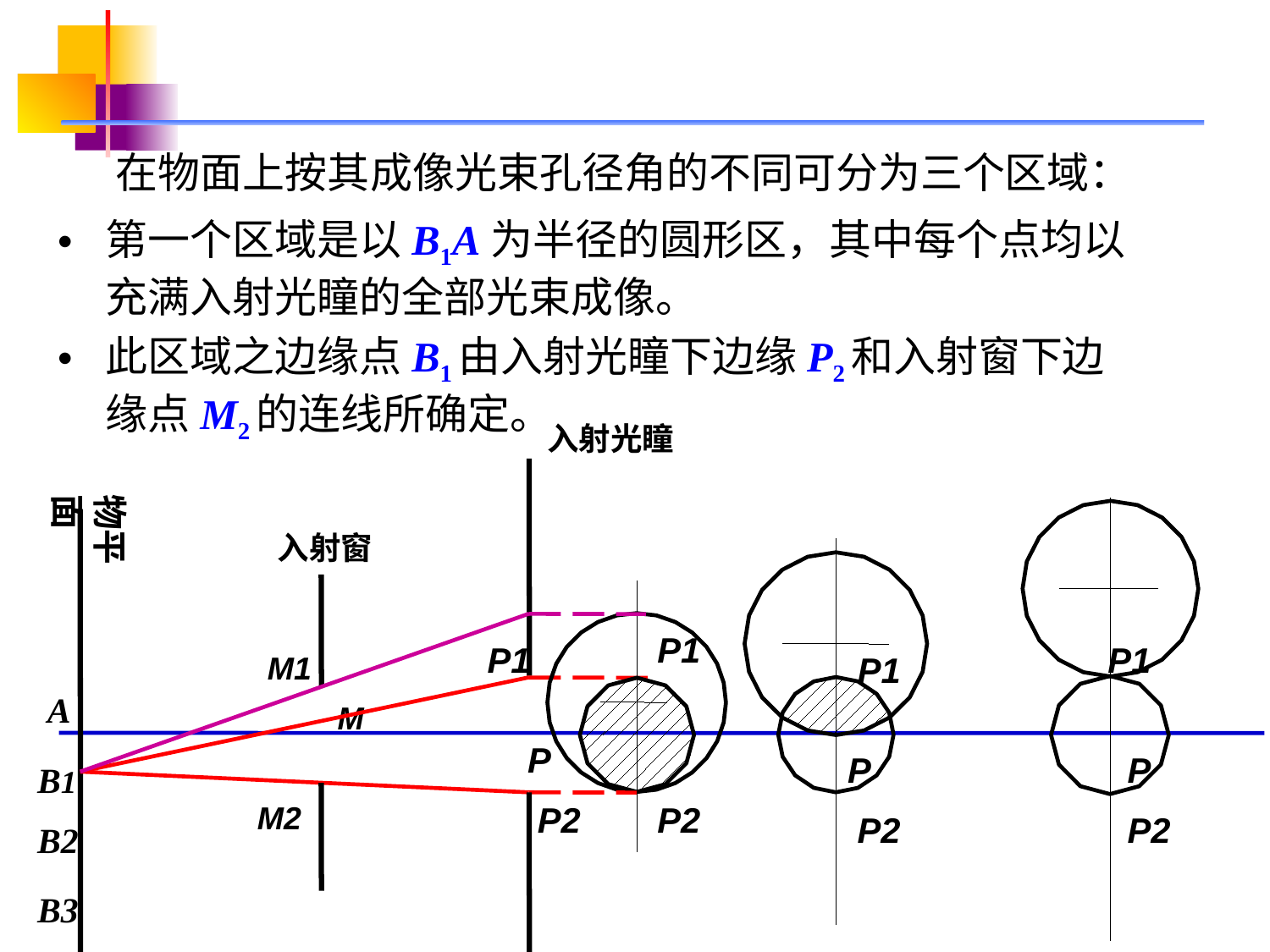

# 在物面上按其成像光束孔径角的不同可分为三个区域：
第一个区域是以B1A为半径的圆形区，其中每个点均以充满入射光瞳的全部光束成像。
此区域之边缘点B1由入射光瞳下边缘P2和入射窗下边缘点M2的连线所确定。
入射光瞳

物平面

入射窗

P1
P1
P1
M1
P1

A

M

P

P
P

B1

M2
P2
P2

P2
P2
B2
B3